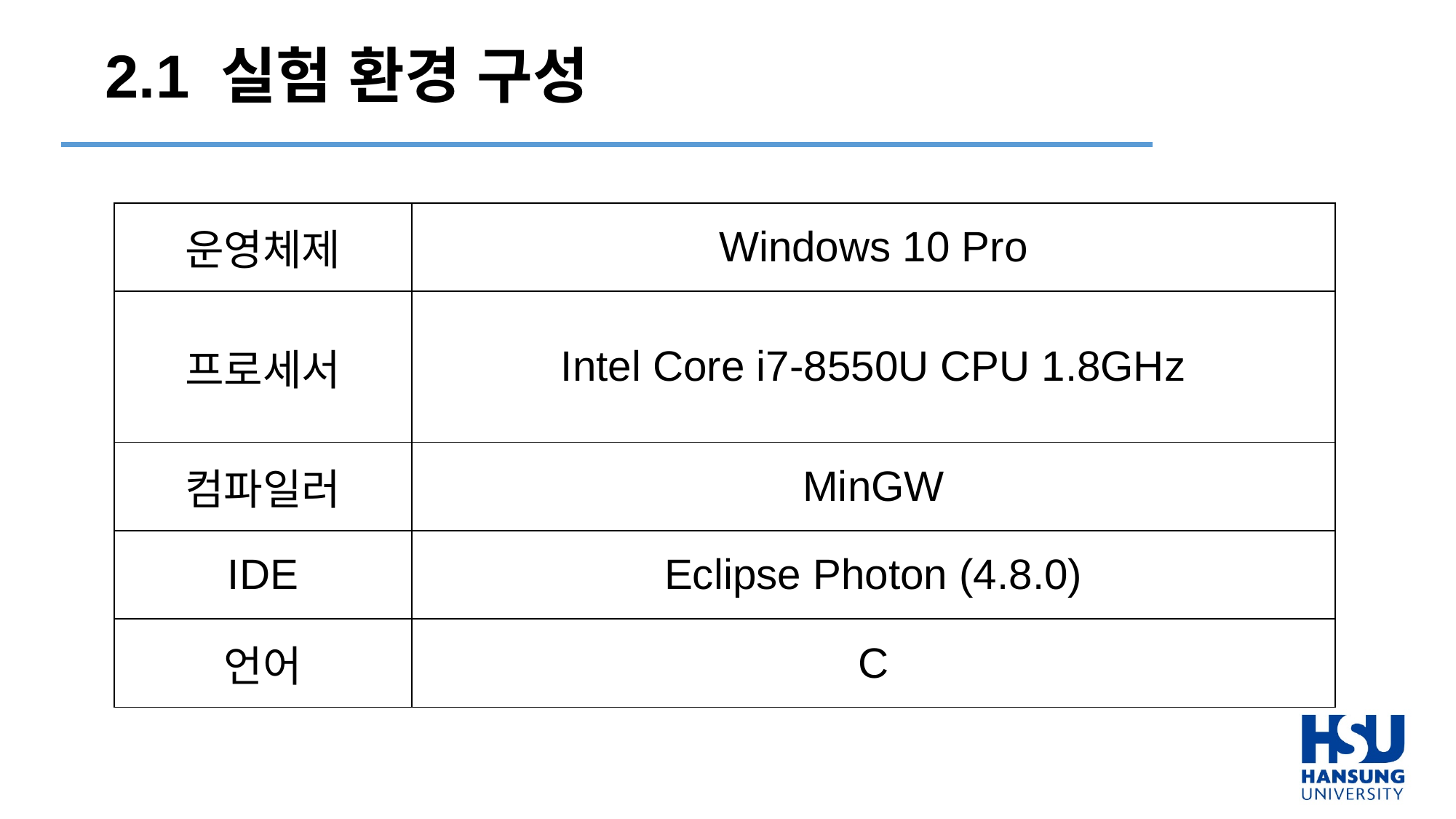

2.1 실험 환경 구성
| 운영체제 | Windows 10 Pro |
| --- | --- |
| 프로세서 | Intel Core i7-8550U CPU 1.8GHz |
| 컴파일러 | MinGW |
| IDE | Eclipse Photon (4.8.0) |
| 언어 | C |